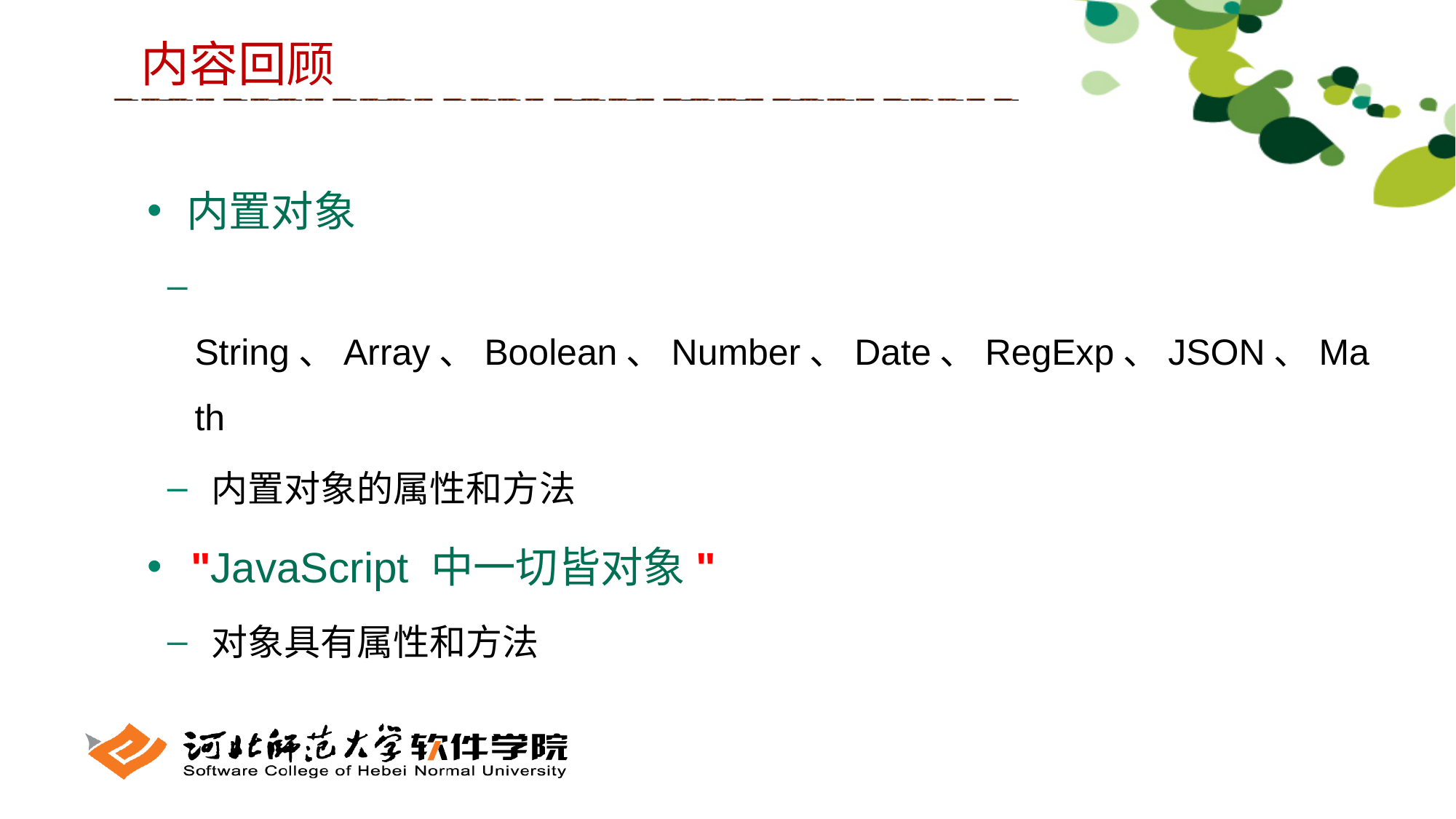

内容回顾
 内置对象
 String、Array、Boolean、Number、Date、RegExp、JSON、Math
 内置对象的属性和方法
  "JavaScript 中一切皆对象"
 对象具有属性和方法